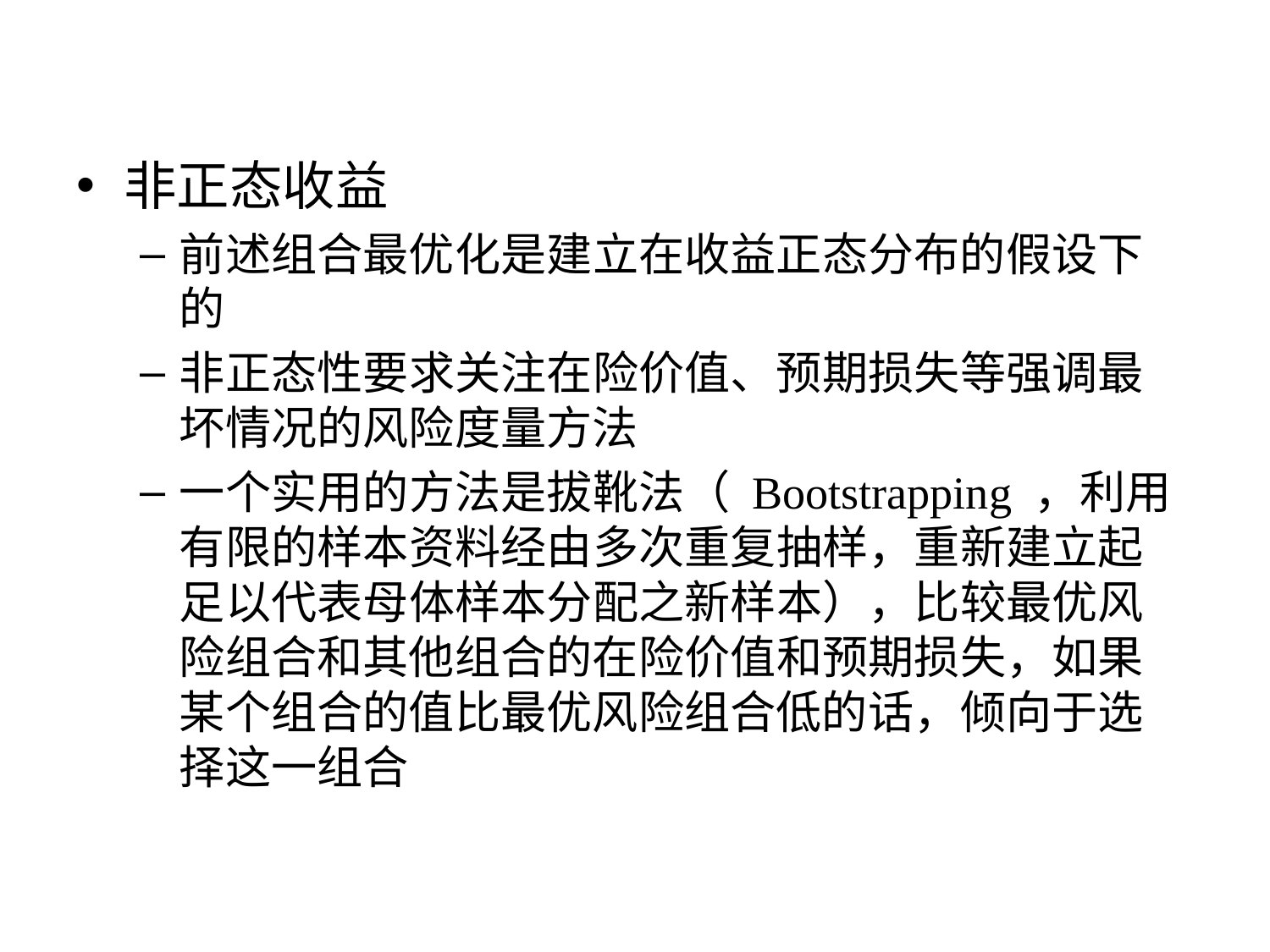

非正态收益
前述组合最优化是建立在收益正态分布的假设下的
非正态性要求关注在险价值、预期损失等强调最坏情况的风险度量方法
一个实用的方法是拔靴法（ Bootstrapping ，利用有限的样本资料经由多次重复抽样，重新建立起足以代表母体样本分配之新样本），比较最优风险组合和其他组合的在险价值和预期损失，如果某个组合的值比最优风险组合低的话，倾向于选择这一组合